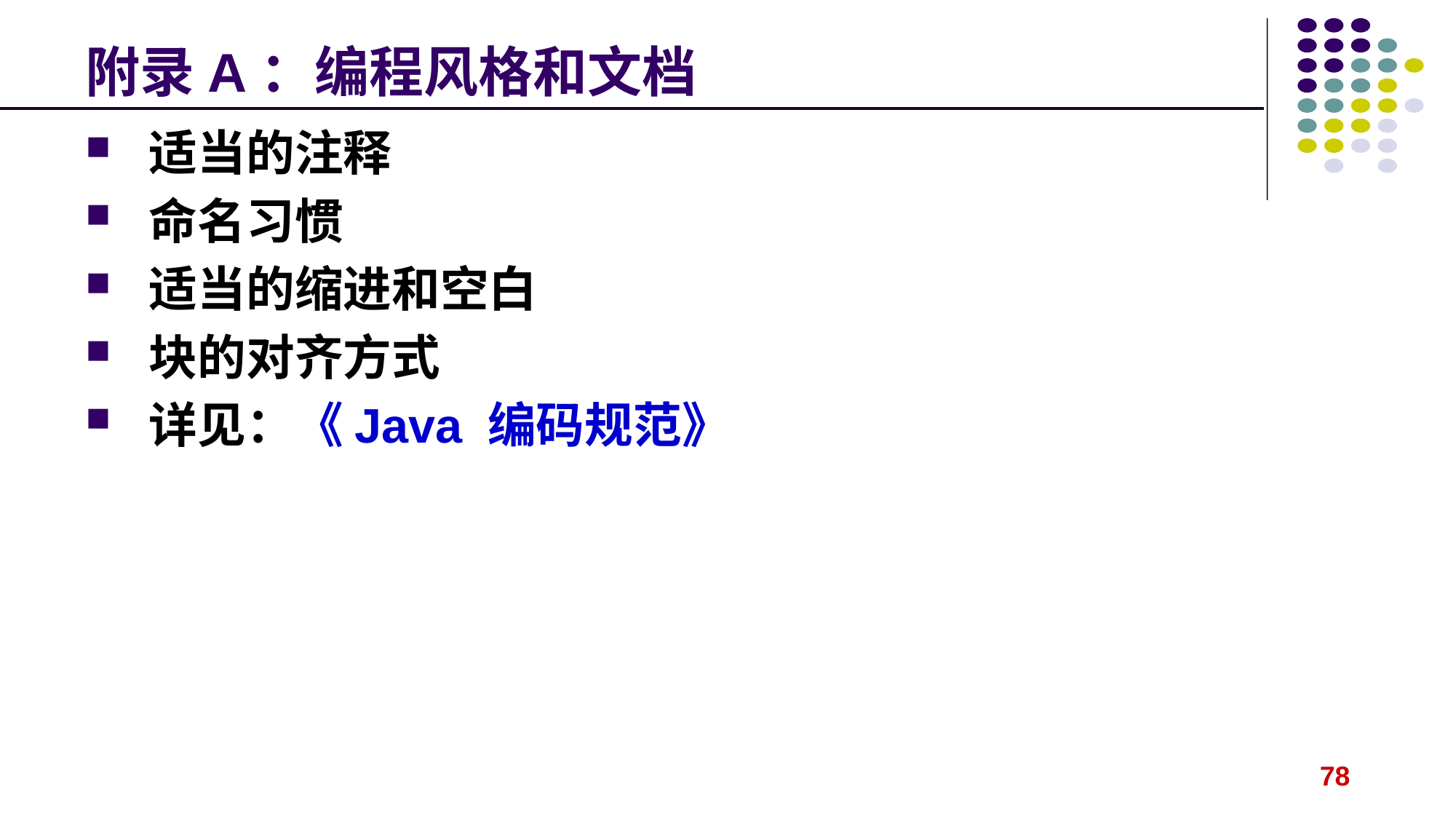

# 附录A：编程风格和文档
 适当的注释
 命名习惯
 适当的缩进和空白
 块的对齐方式
 详见：《Java 编码规范》